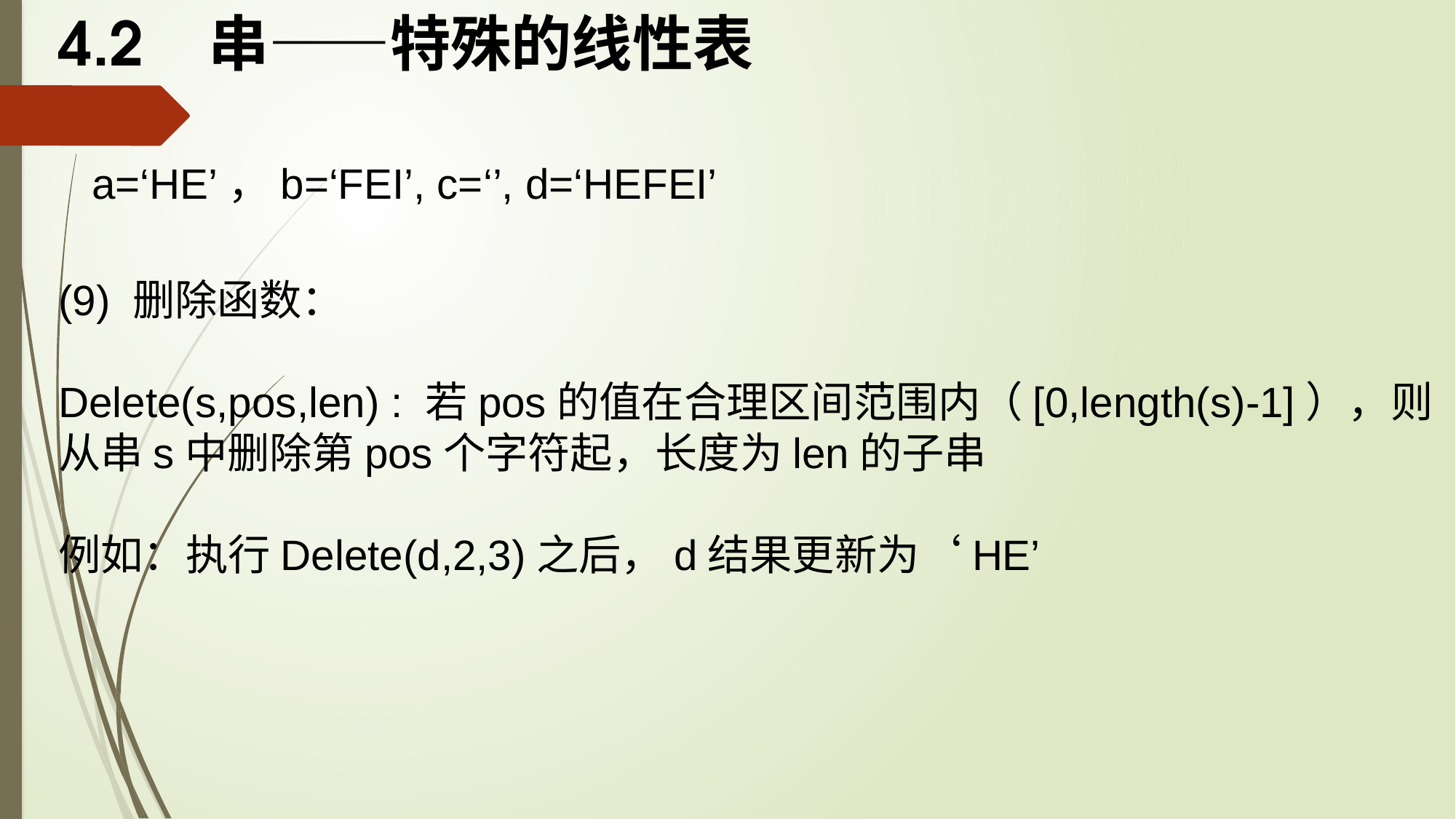

# 4.2   串——特殊的线性表
a=‘HE’，b=‘FEI’, c=‘’, d=‘HEFEI’
(9) 删除函数：

Delete(s,pos,len) : 若pos的值在合理区间范围内（[0,length(s)-1]），则从串s中删除第pos个字符起，长度为len的子串

例如：执行Delete(d,2,3)之后，d结果更新为‘HE’